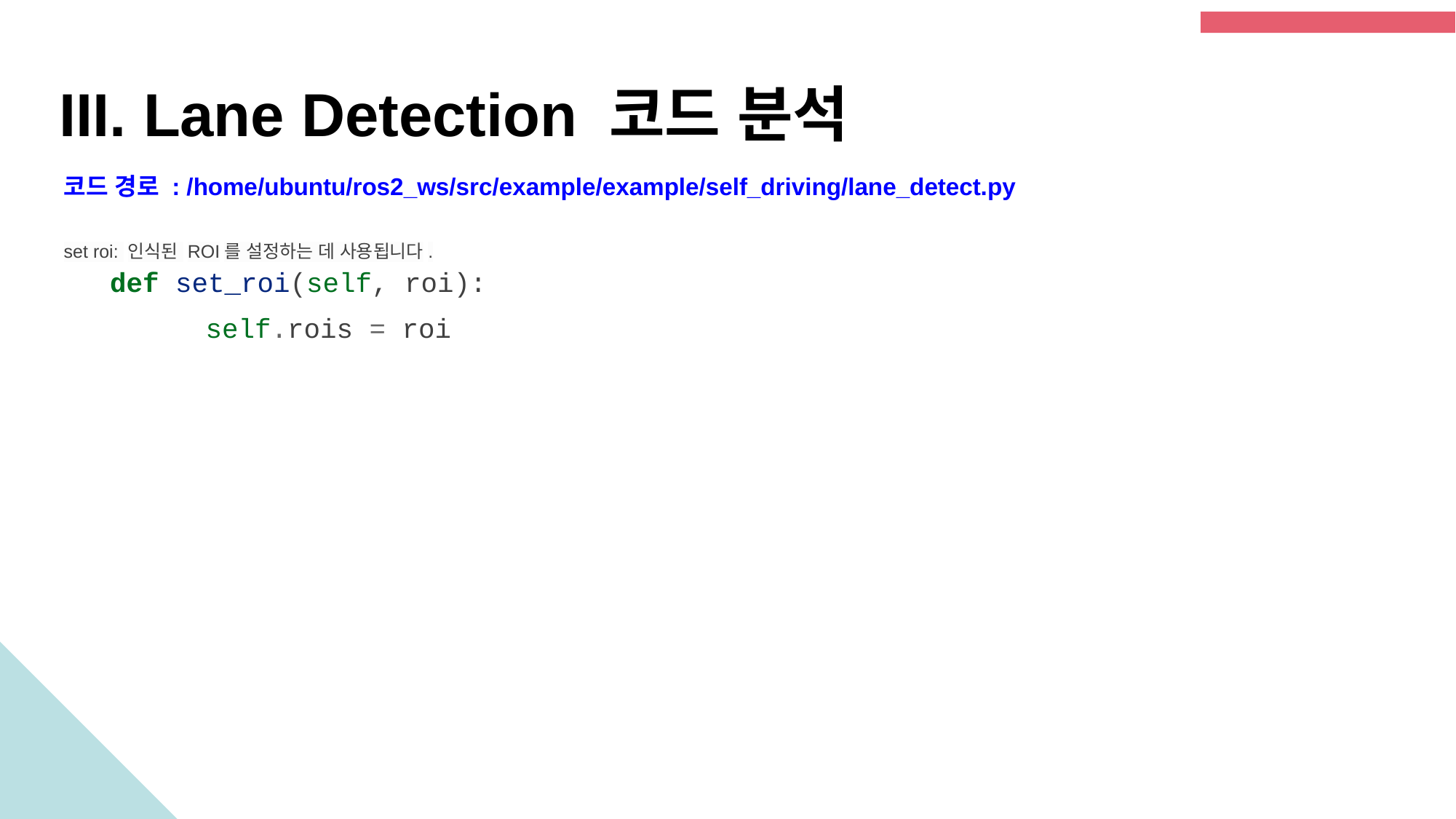

III. Lane Detection 코드 분석
코드 경로 : /home/ubuntu/ros2_ws/src/example/example/self_driving/lane_detect.py
set roi: 인식된 ROI를 설정하는 데 사용됩니다.

   def set_roi(self, roi):
        self.rois = roi